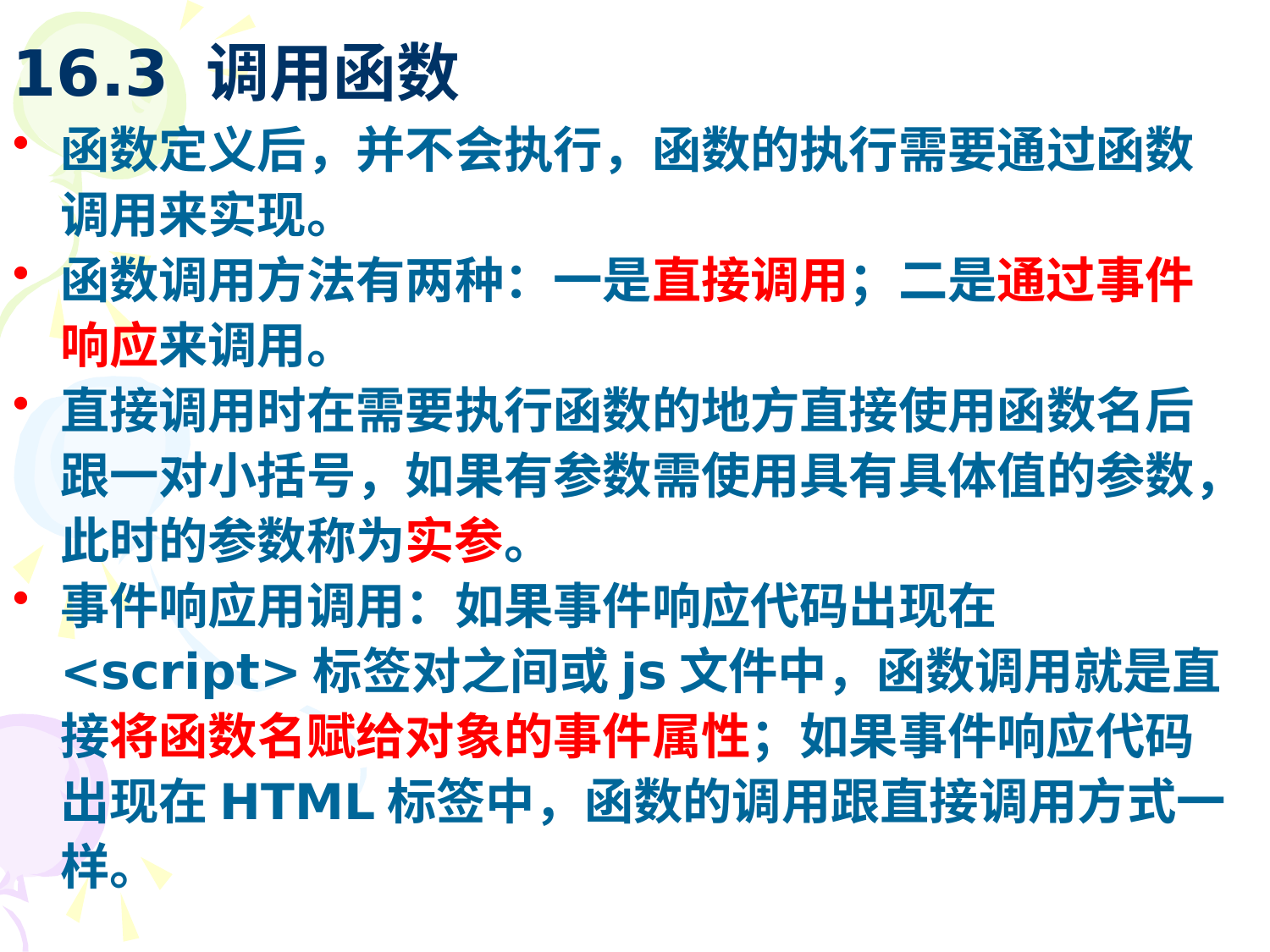

# 16.3 调用函数
函数定义后，并不会执行，函数的执行需要通过函数调用来实现。
函数调用方法有两种：一是直接调用；二是通过事件响应来调用。
直接调用时在需要执行函数的地方直接使用函数名后跟一对小括号，如果有参数需使用具有具体值的参数，此时的参数称为实参。
事件响应用调用：如果事件响应代码出现在<script>标签对之间或js文件中，函数调用就是直接将函数名赋给对象的事件属性；如果事件响应代码出现在HTML标签中，函数的调用跟直接调用方式一样。